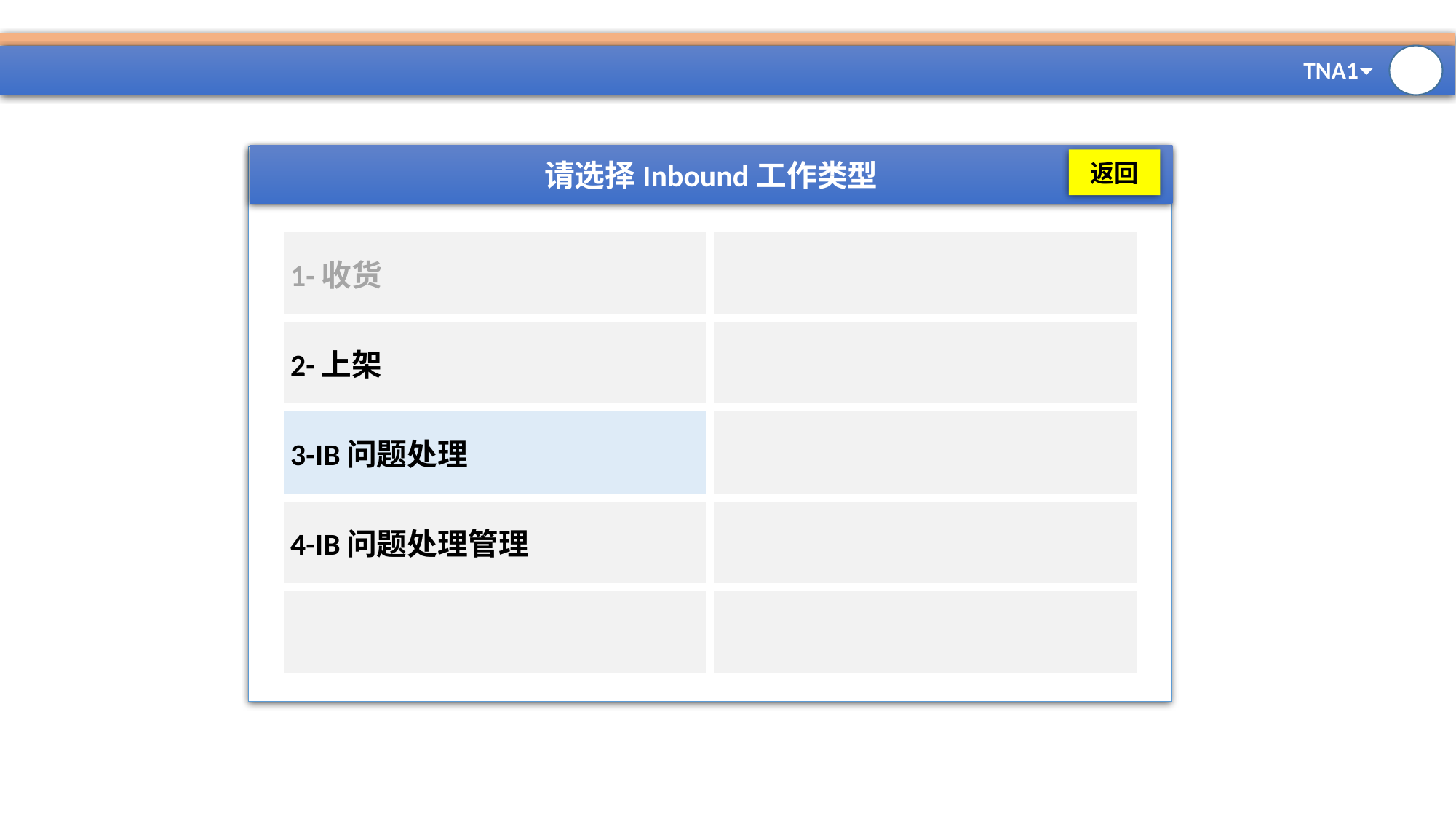

#
请选择Inbound工作类型

返回
| 1-收货 |  |
| --- | --- |
| 2-上架 |  |
| 3-IB问题处理 |  |
| 4-IB问题处理管理 |  |
|  |  |